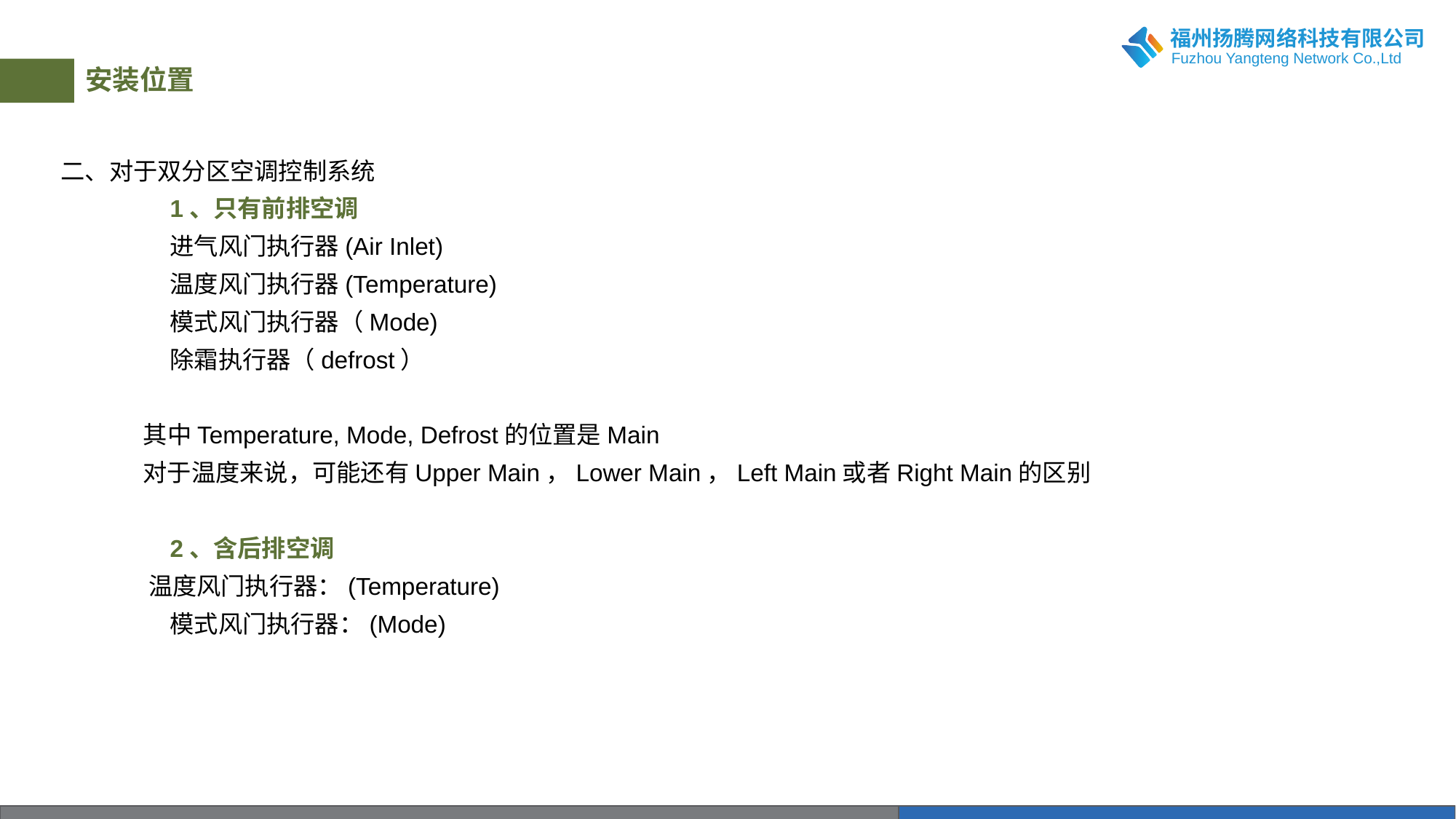

安装位置

二、对于双分区空调控制系统
	1、只有前排空调
	进气风门执行器(Air Inlet)
	温度风门执行器(Temperature)
	模式风门执行器（Mode)
	除霜执行器（defrost）

              其中Temperature, Mode, Defrost的位置是Main
              对于温度来说，可能还有Upper Main，Lower Main，Left Main或者Right Main的区别

	2、含后排空调
               温度风门执行器：(Temperature)
	模式风门执行器：(Mode)